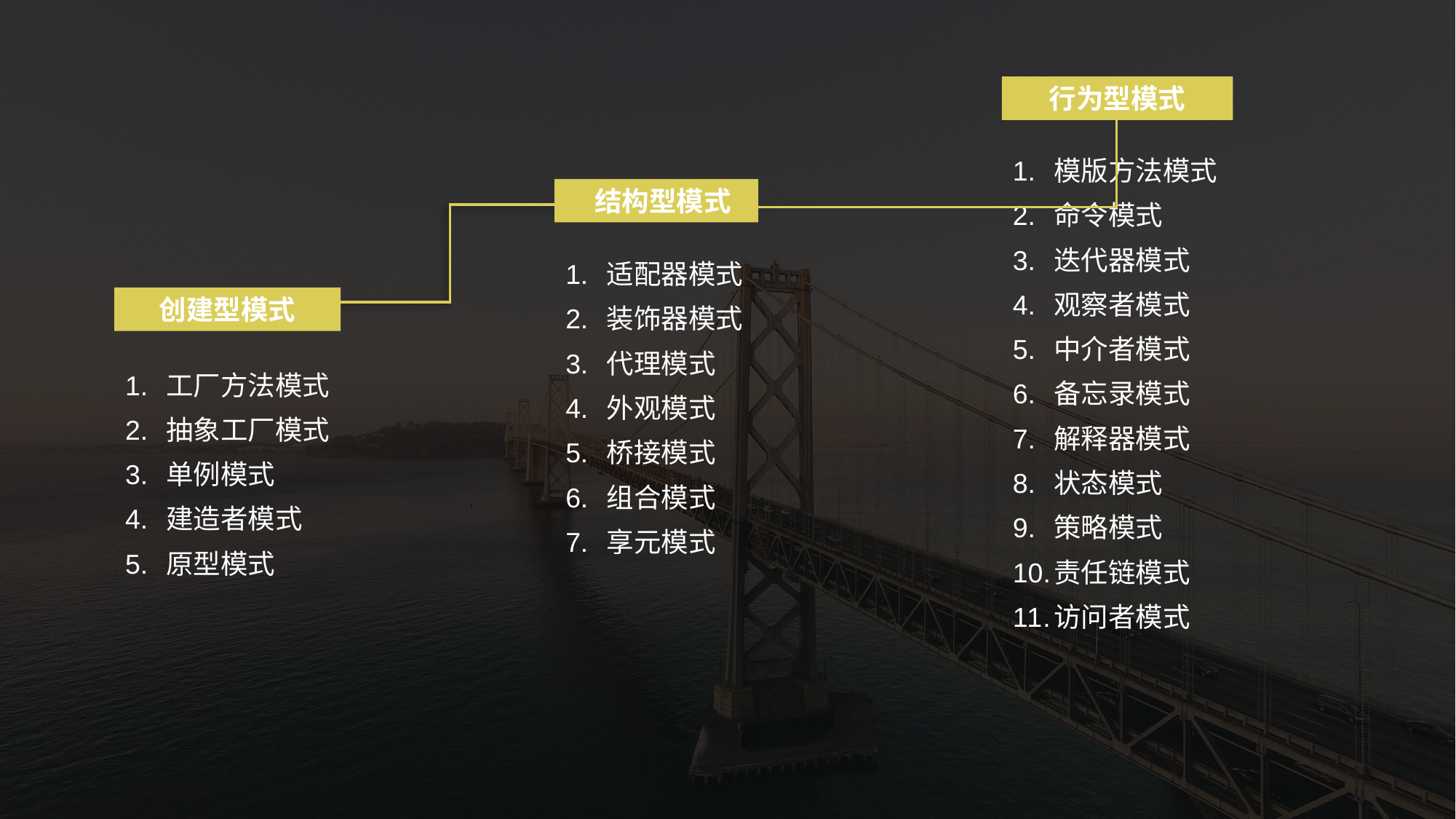

行为型模式
模版方法模式
命令模式
迭代器模式
观察者模式
中介者模式
备忘录模式
解释器模式
状态模式
策略模式
责任链模式
访问者模式
 结构型模式
适配器模式
装饰器模式
代理模式
外观模式
桥接模式
组合模式
享元模式
创建型模式
工厂方法模式
抽象工厂模式
单例模式
建造者模式
原型模式